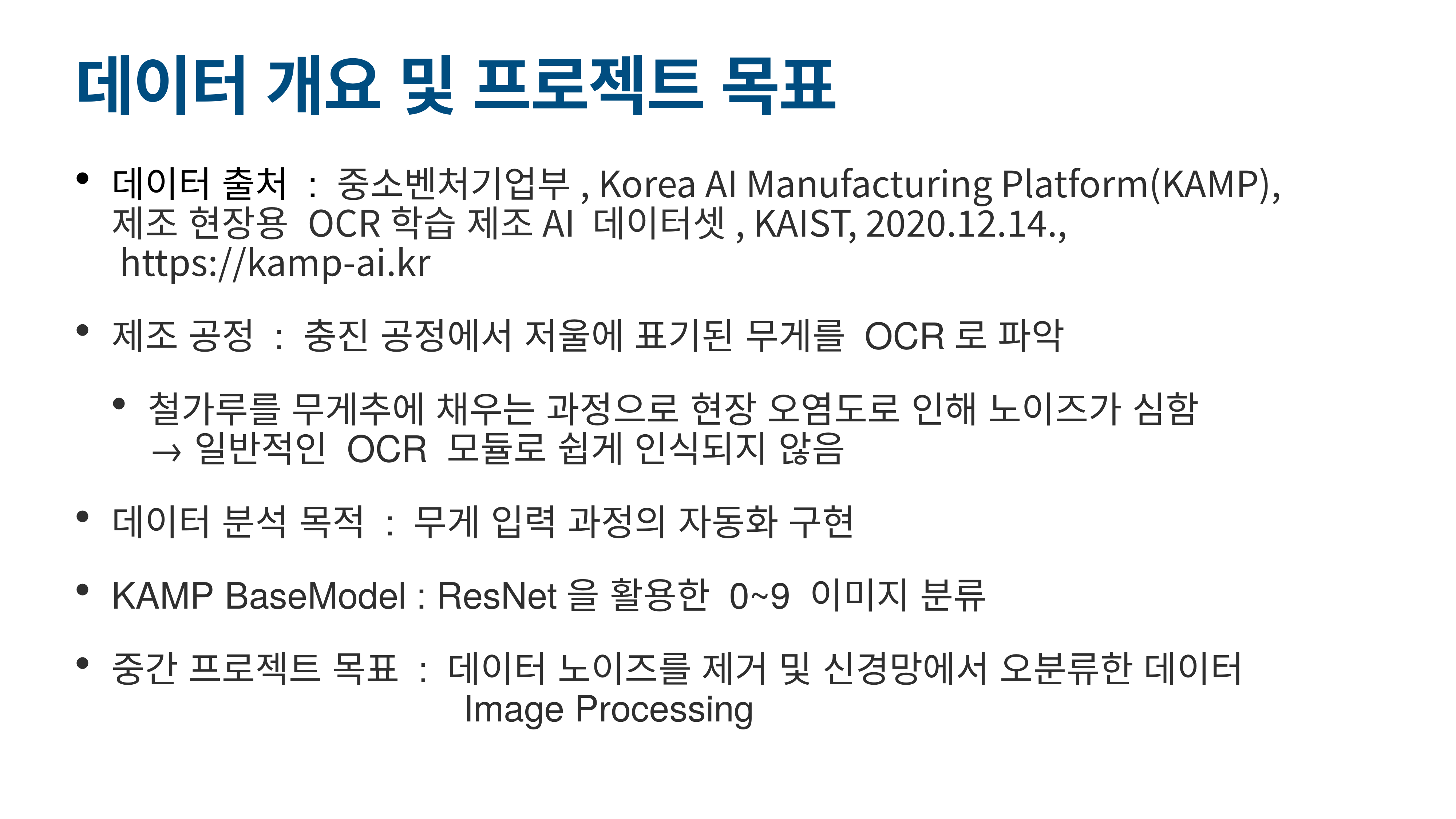

# 데이터 개요 및 프로젝트 목표
데이터 출처 : 중소벤처기업부, Korea AI Manufacturing Platform(KAMP),
제조 현장용 OCR학습 제조AI 데이터셋, KAIST, 2020.12.14.,
 https://kamp-ai.kr
제조 공정 : 충진 공정에서 저울에 표기된 무게를 OCR로 파악
철가루를 무게추에 채우는 과정으로 현장 오염도로 인해 노이즈가 심함
→ 일반적인 OCR 모듈로 쉽게 인식되지 않음
데이터 분석 목적 : 무게 입력 과정의 자동화 구현
KAMP BaseModel : ResNet을 활용한 0~9 이미지 분류
중간 프로젝트 목표 : 데이터 노이즈를 제거 및 신경망에서 오분류한 데이터
                                  Image Processing